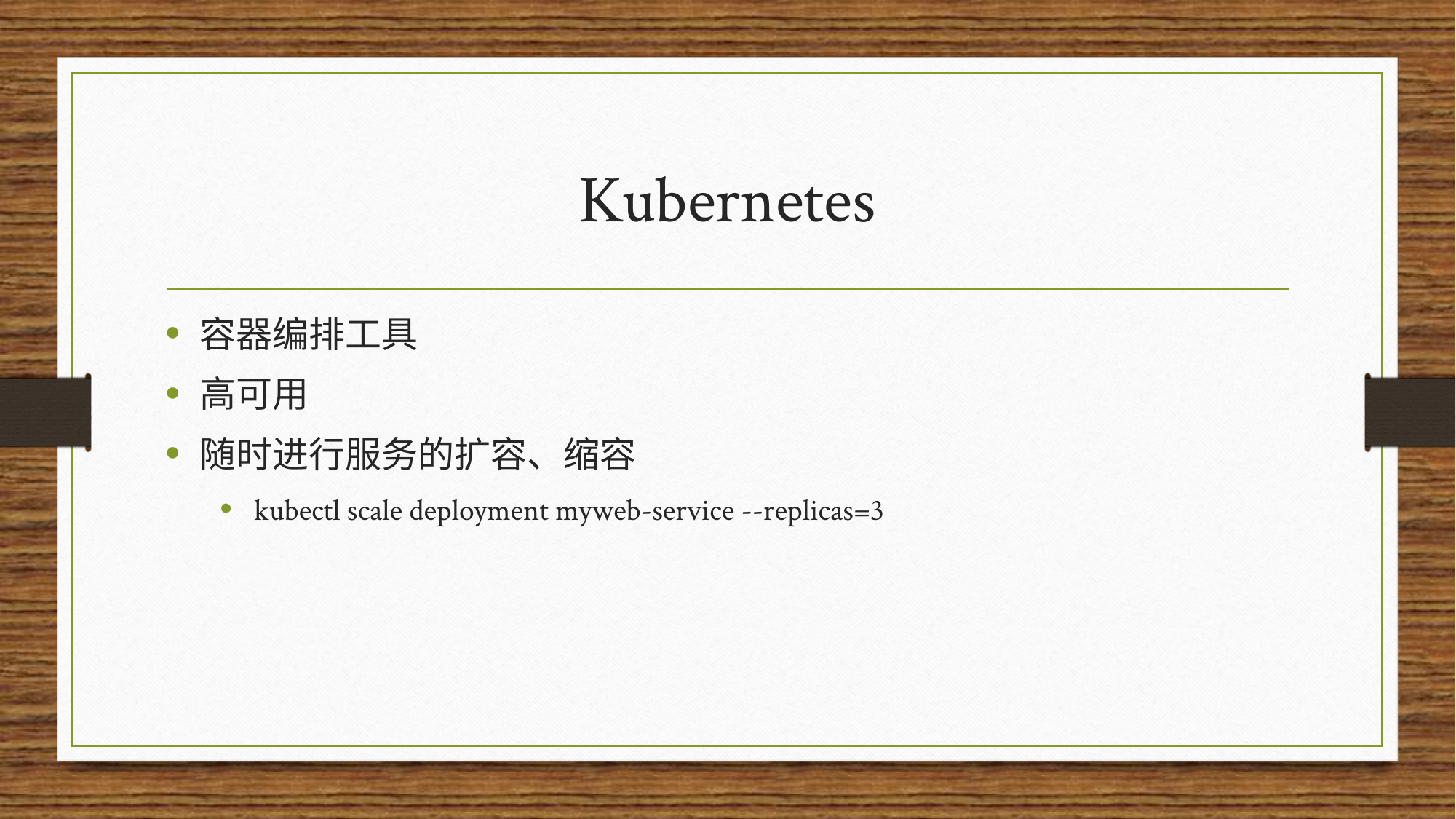

# Kubernetes
容器编排工具
高可用
随时进行服务的扩容、缩容
kubectl scale deployment myweb-service --replicas=3